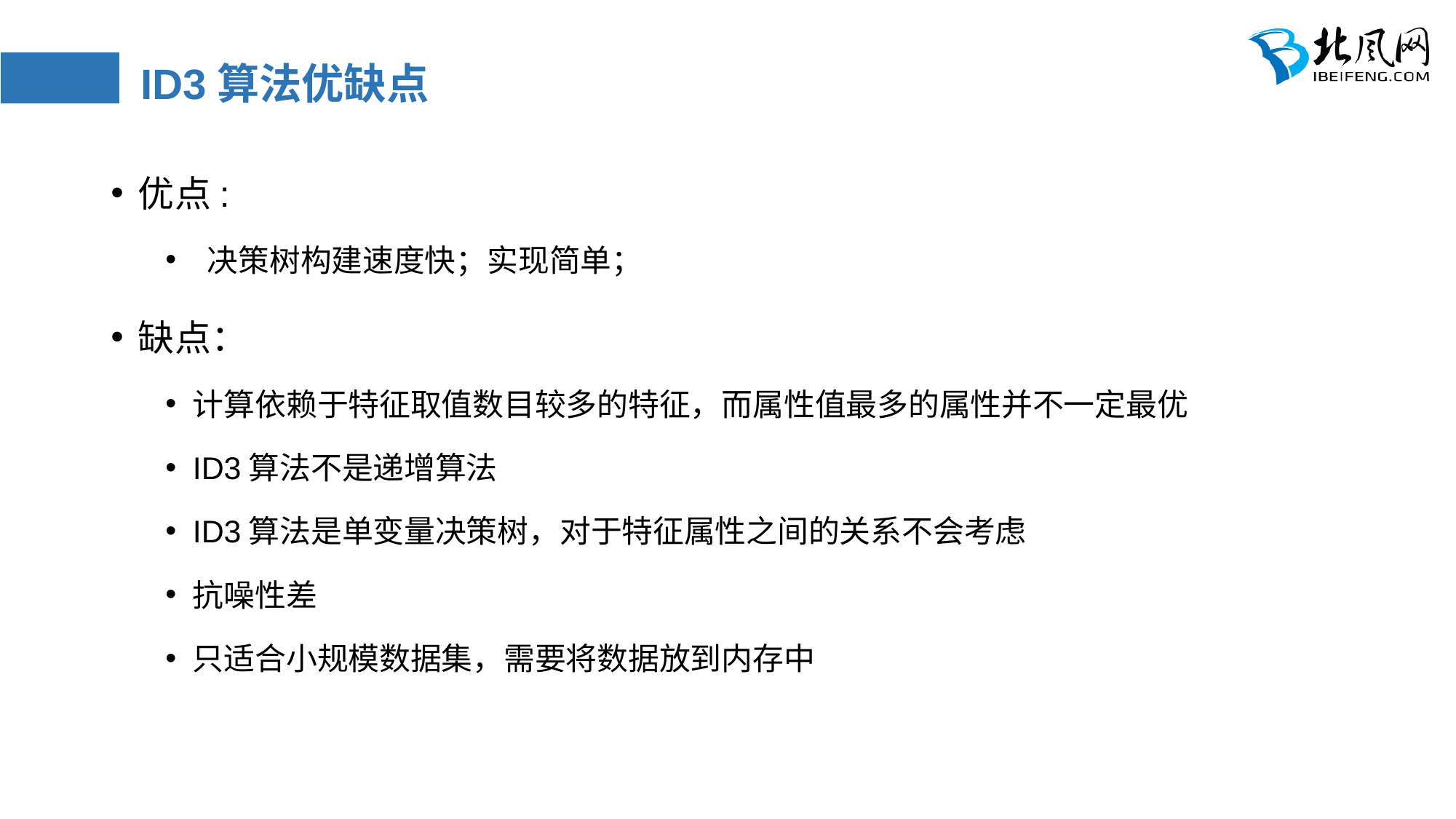

# ID3算法优缺点
优点:
 决策树构建速度快；实现简单；
缺点：
计算依赖于特征取值数目较多的特征，而属性值最多的属性并不一定最优
ID3算法不是递增算法
ID3算法是单变量决策树，对于特征属性之间的关系不会考虑
抗噪性差
只适合小规模数据集，需要将数据放到内存中